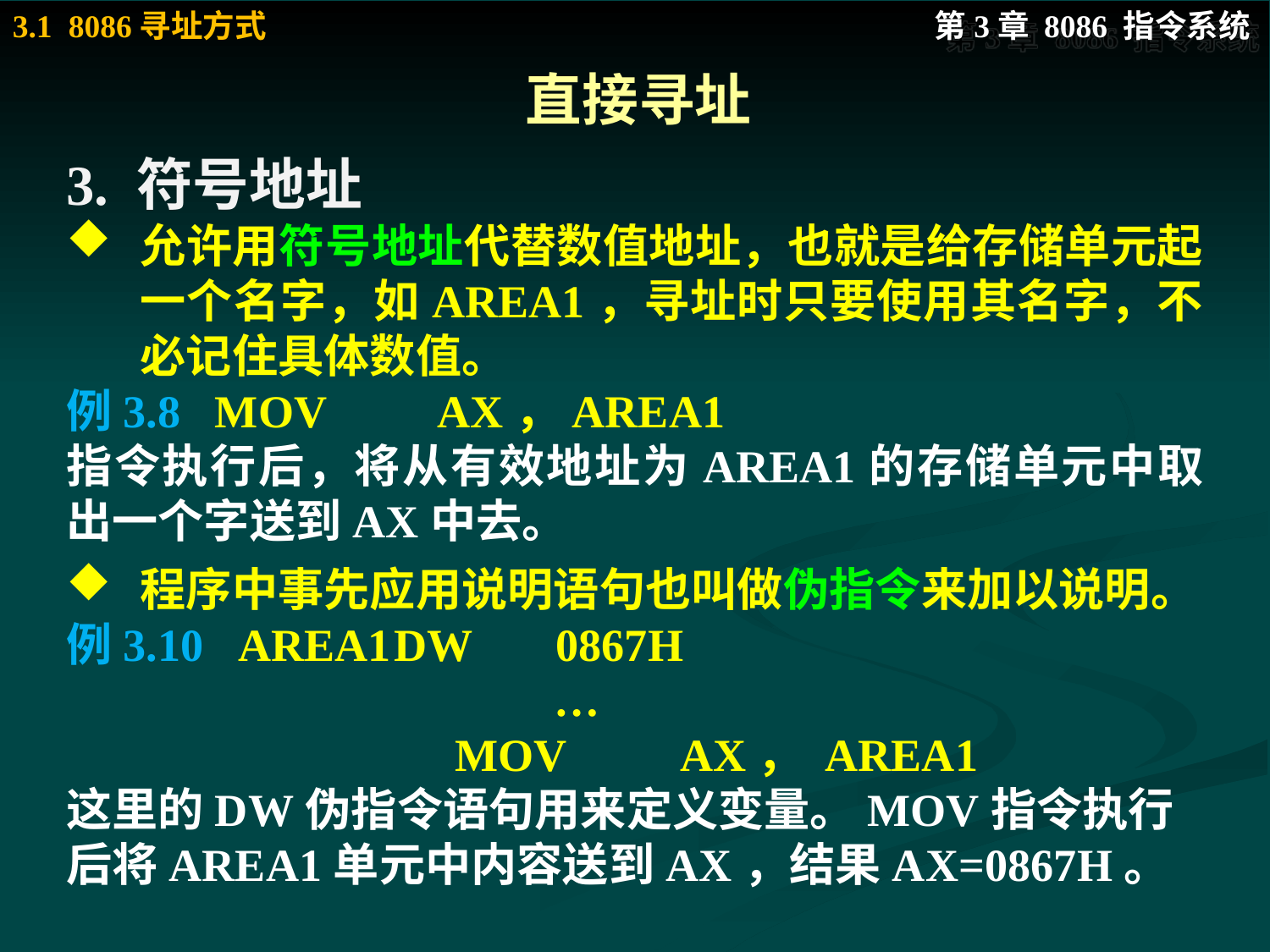

# 直接寻址
3. 符号地址
允许用符号地址代替数值地址，也就是给存储单元起一个名字，如AREA1，寻址时只要使用其名字，不必记住具体数值。
例3.8   MOV	    AX，AREA1
指令执行后，将从有效地址为AREA1的存储单元中取出一个字送到AX中去。
程序中事先应用说明语句也叫做伪指令来加以说明。
例3.10   AREA1	DW	   0867H
			              …
                                  MOV	   AX， AREA1
这里的DW伪指令语句用来定义变量。MOV指令执行后将AREA1单元中内容送到AX，结果AX=0867H。